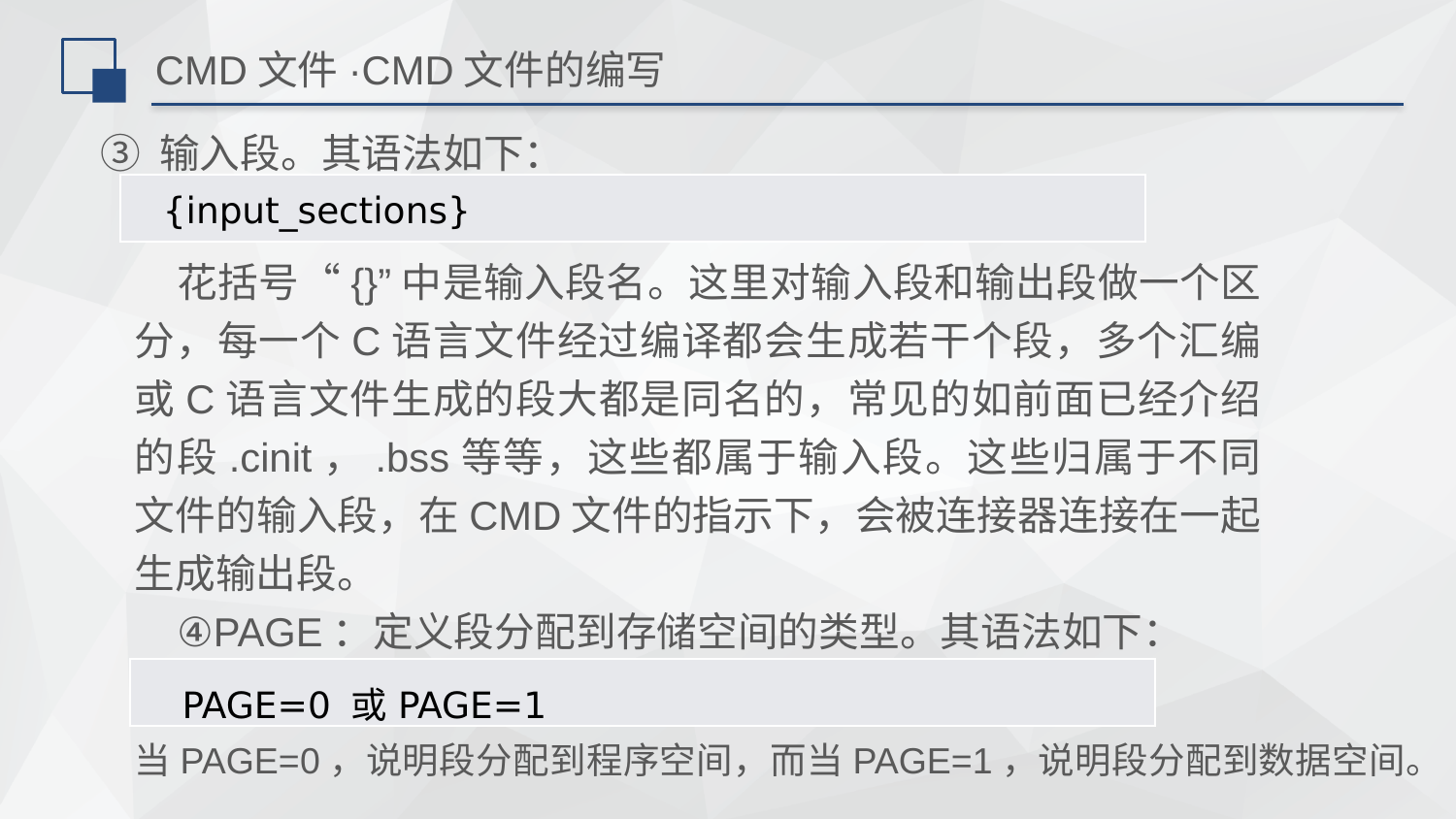

# CMD文件·CMD文件的编写
③ 输入段。其语法如下：
| {input\_sections} |
| --- |
花括号“{}”中是输入段名。这里对输入段和输出段做一个区分，每一个C语言文件经过编译都会生成若干个段，多个汇编或C语言文件生成的段大都是同名的，常见的如前面已经介绍的段.cinit，.bss等等，这些都属于输入段。这些归属于不同文件的输入段，在CMD文件的指示下，会被连接器连接在一起生成输出段。
④PAGE：定义段分配到存储空间的类型。其语法如下：
| PAGE=0 或PAGE=1 |
| --- |
当PAGE=0，说明段分配到程序空间，而当PAGE=1，说明段分配到数据空间。